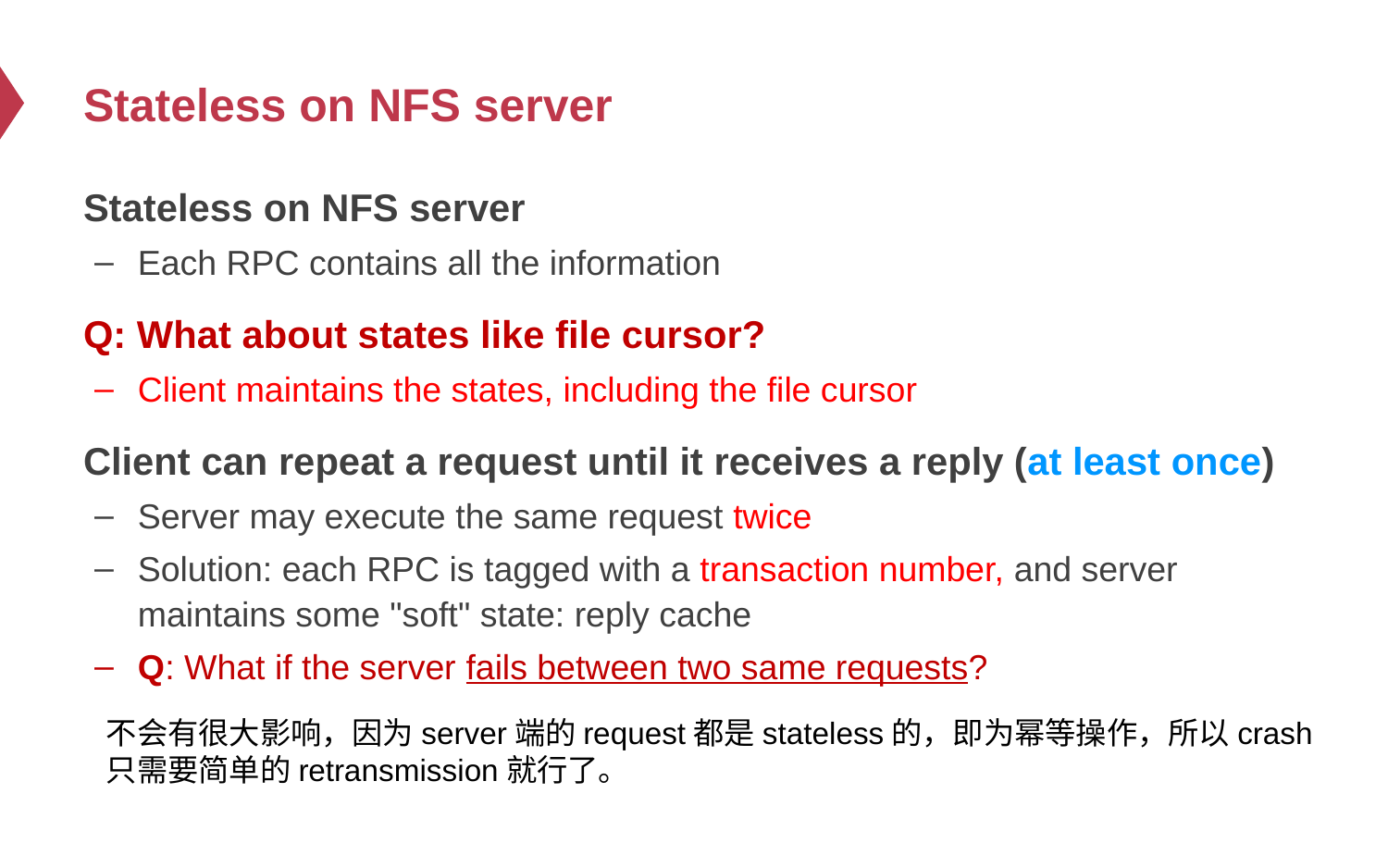

# Stateless on NFS server
Stateless on NFS server
Each RPC contains all the information
Q: What about states like file cursor?
Client maintains the states, including the file cursor
Client can repeat a request until it receives a reply (at least once)
Server may execute the same request twice
Solution: each RPC is tagged with a transaction number, and server maintains some "soft" state: reply cache
Q: What if the server fails between two same requests?
不会有很大影响，因为server端的request都是stateless的，即为幂等操作，所以crash
只需要简单的retransmission就行了。
23